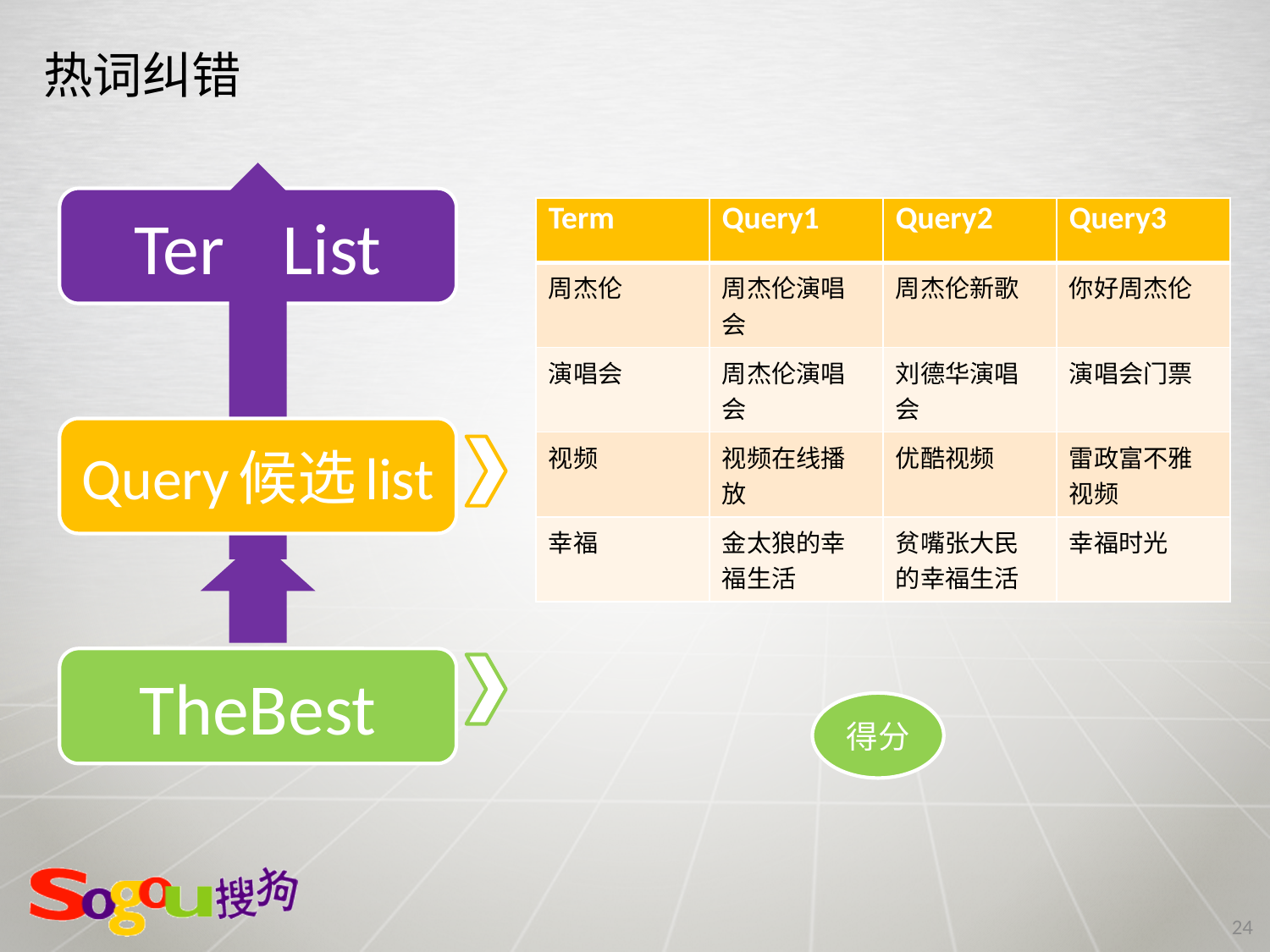

# 热词纠错
TermList
Query候选list
TheBest
| Term | Query1 | Query2 | Query3 |
| --- | --- | --- | --- |
| 周杰伦 | 周杰伦演唱会 | 周杰伦新歌 | 你好周杰伦 |
| 演唱会 | 周杰伦演唱会 | 刘德华演唱会 | 演唱会门票 |
| 视频 | 视频在线播放 | 优酷视频 | 雷政富不雅视频 |
| 幸福 | 金太狼的幸福生活 | 贫嘴张大民的幸福生活 | 幸福时光 |

得分

24